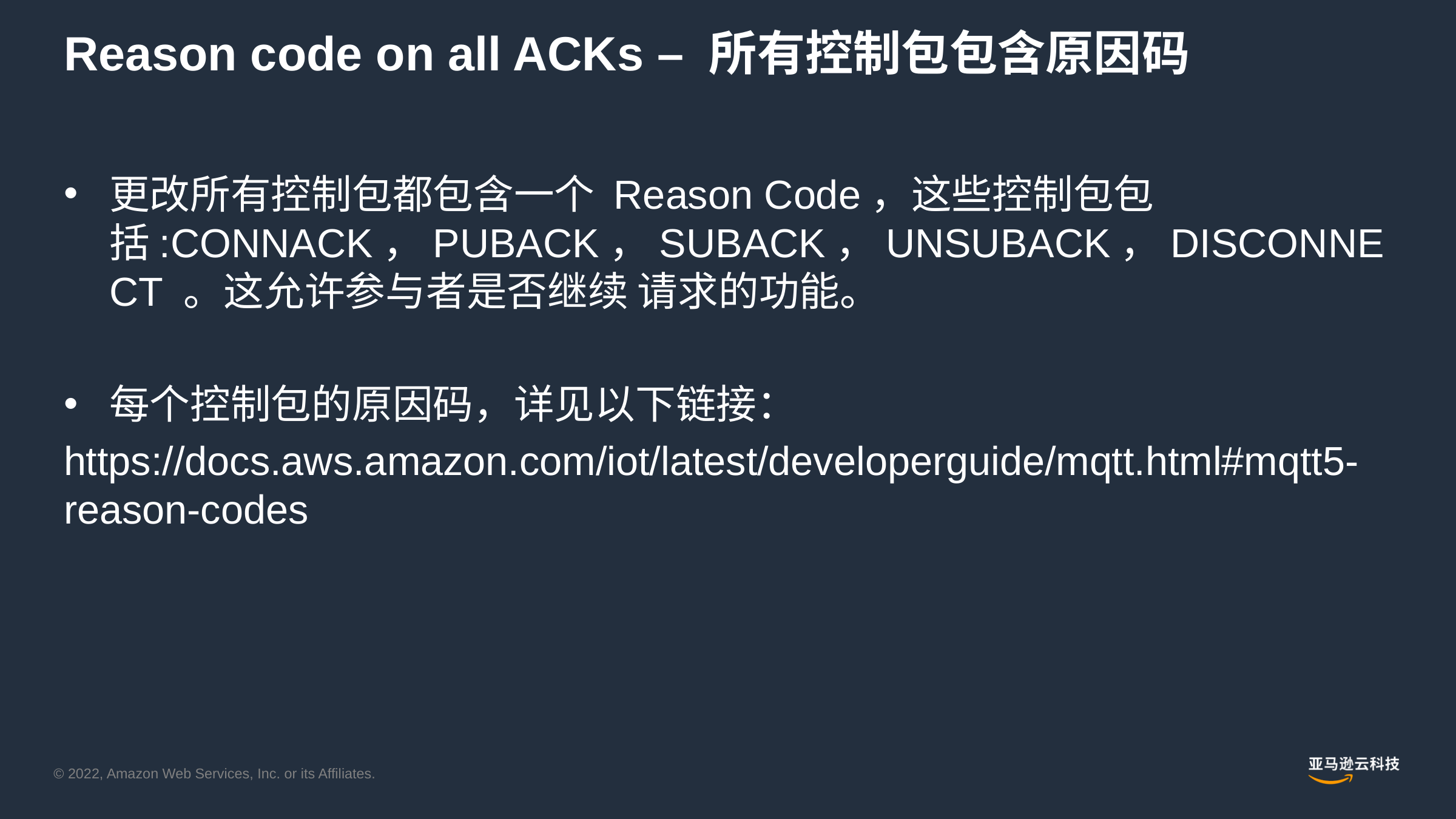

# Reason code on all ACKs – 所有控制包包含原因码
更改所有控制包都包含一个 Reason Code，这些控制包包括:CONNACK，PUBACK，SUBACK，UNSUBACK，DISCONNECT 。这允许参与者是否继续 请求的功能。

每个控制包的原因码，详见以下链接：
https://docs.aws.amazon.com/iot/latest/developerguide/mqtt.html#mqtt5-reason-codes